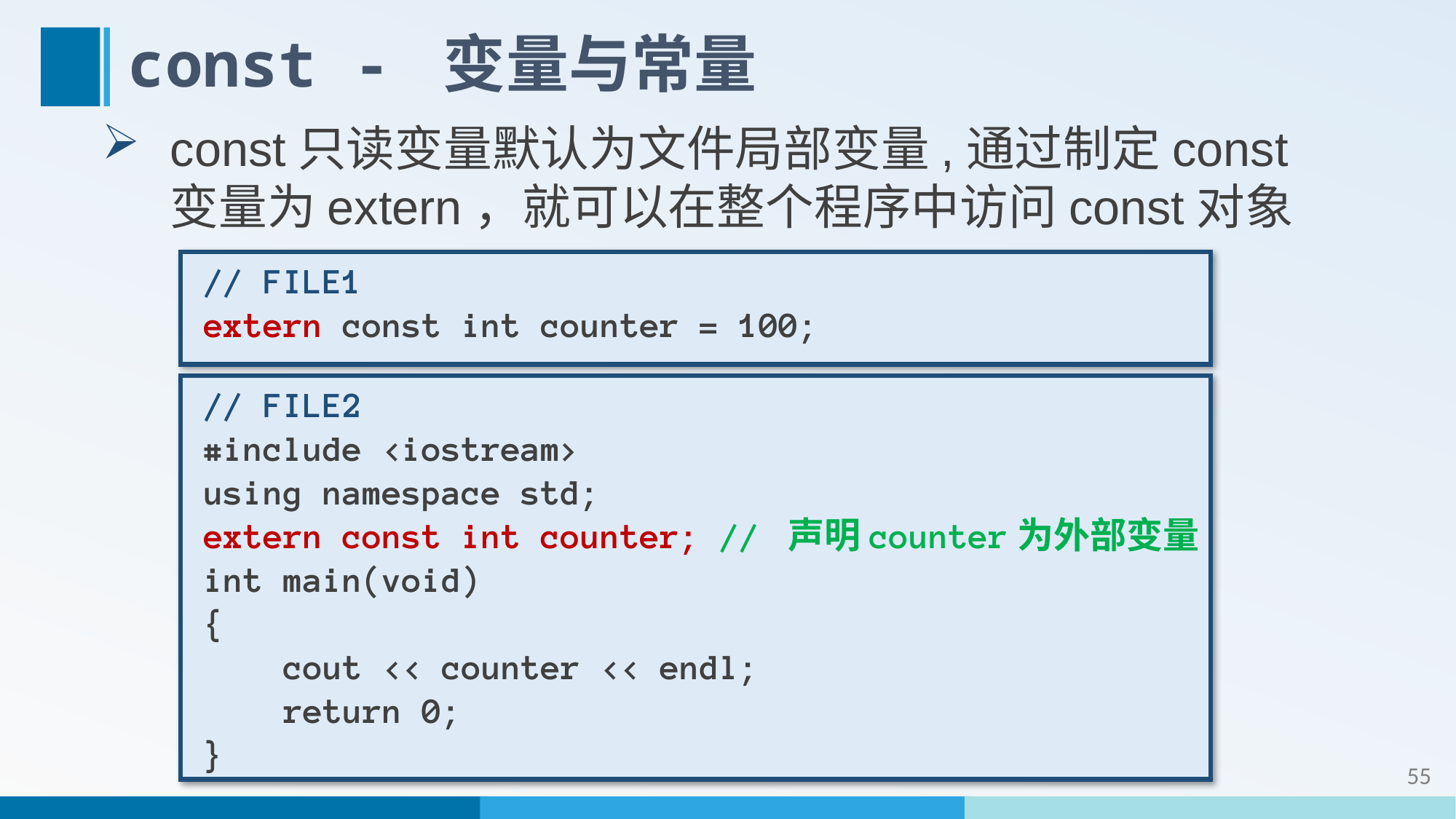

# const - 变量与常量
const只读变量默认为文件局部变量,通过制定const变量为extern，就可以在整个程序中访问const对象
// FILE1
extern const int counter = 100;
// FILE2
#include <iostream>
using namespace std;
extern const int counter; // 声明counter为外部变量
int main(void)
{
    cout << counter << endl;
    return 0;
}